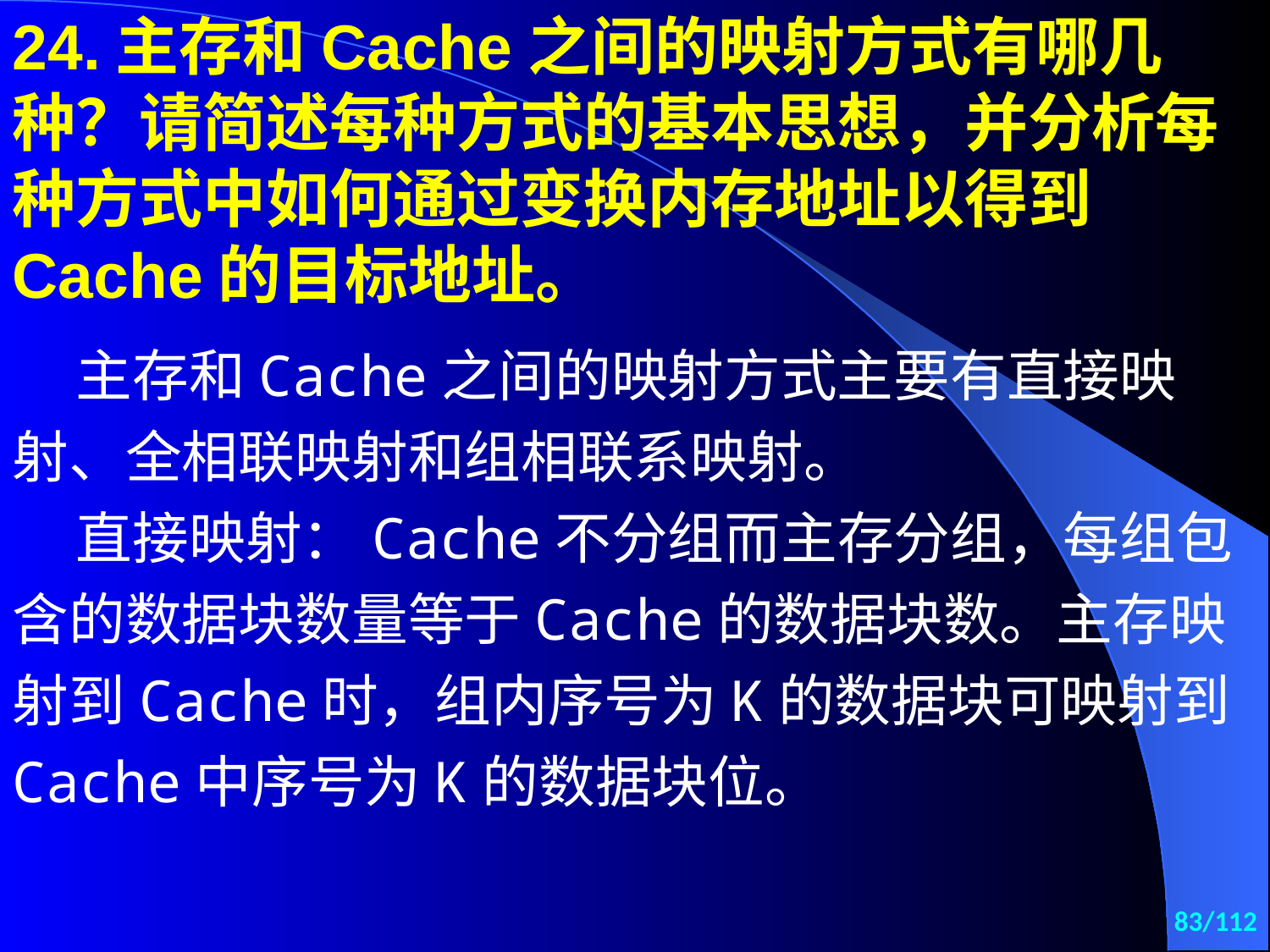

24.主存和Cache之间的映射方式有哪几种？请简述每种方式的基本思想，并分析每种方式中如何通过变换内存地址以得到Cache的目标地址。
主存和Cache之间的映射方式主要有直接映射、全相联映射和组相联系映射。
直接映射：Cache不分组而主存分组，每组包含的数据块数量等于Cache的数据块数。主存映射到Cache时，组内序号为K的数据块可映射到Cache中序号为K的数据块位。
83/112